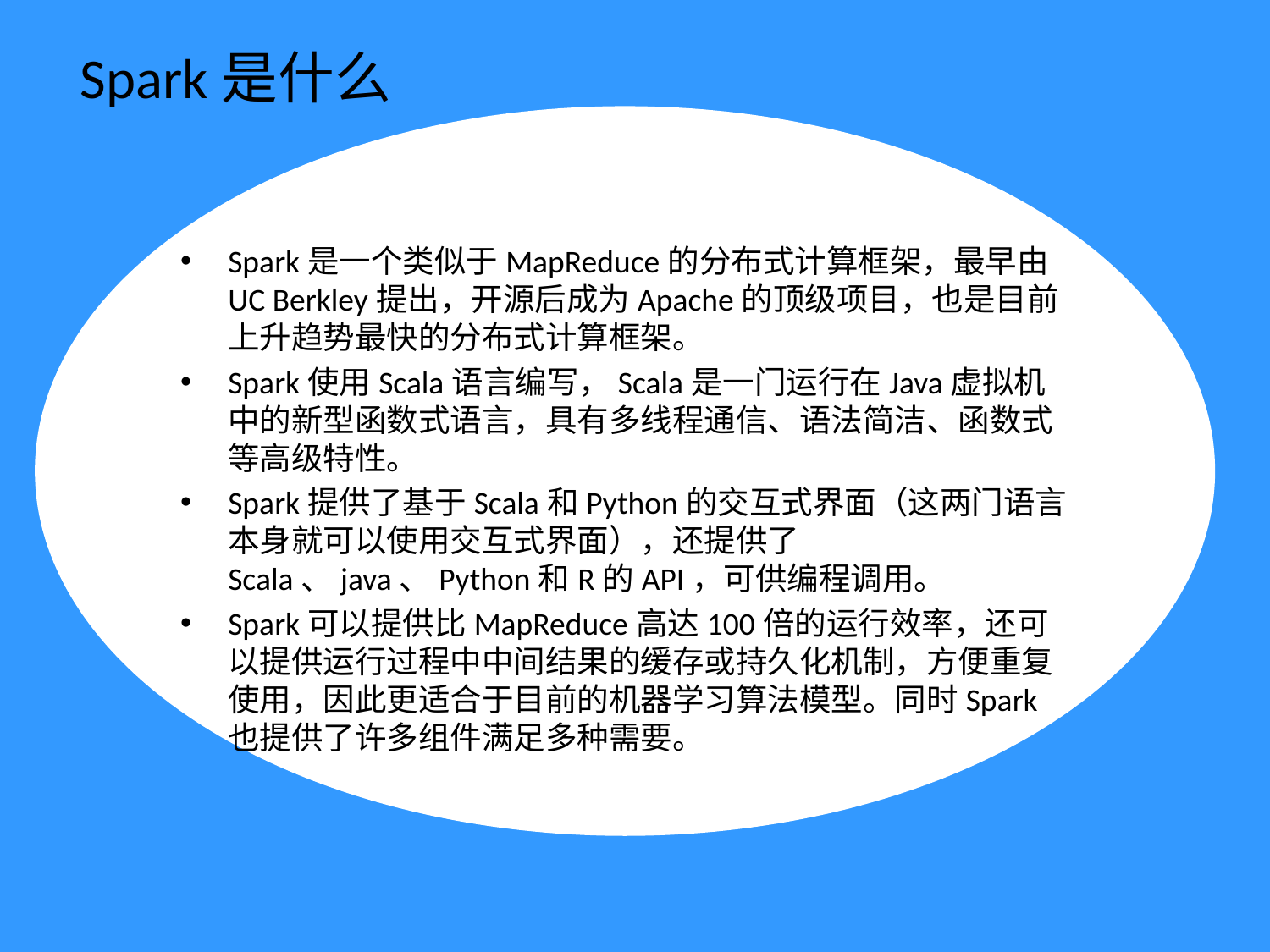

# Spark是什么
Spark是一个类似于MapReduce的分布式计算框架，最早由UC Berkley提出，开源后成为Apache的顶级项目，也是目前上升趋势最快的分布式计算框架。
Spark使用Scala语言编写，Scala是一门运行在Java虚拟机中的新型函数式语言，具有多线程通信、语法简洁、函数式等高级特性。
Spark提供了基于Scala和Python的交互式界面（这两门语言本身就可以使用交互式界面），还提供了Scala、java、Python和R的API，可供编程调用。
Spark可以提供比MapReduce高达100倍的运行效率，还可以提供运行过程中中间结果的缓存或持久化机制，方便重复使用，因此更适合于目前的机器学习算法模型。同时Spark也提供了许多组件满足多种需要。